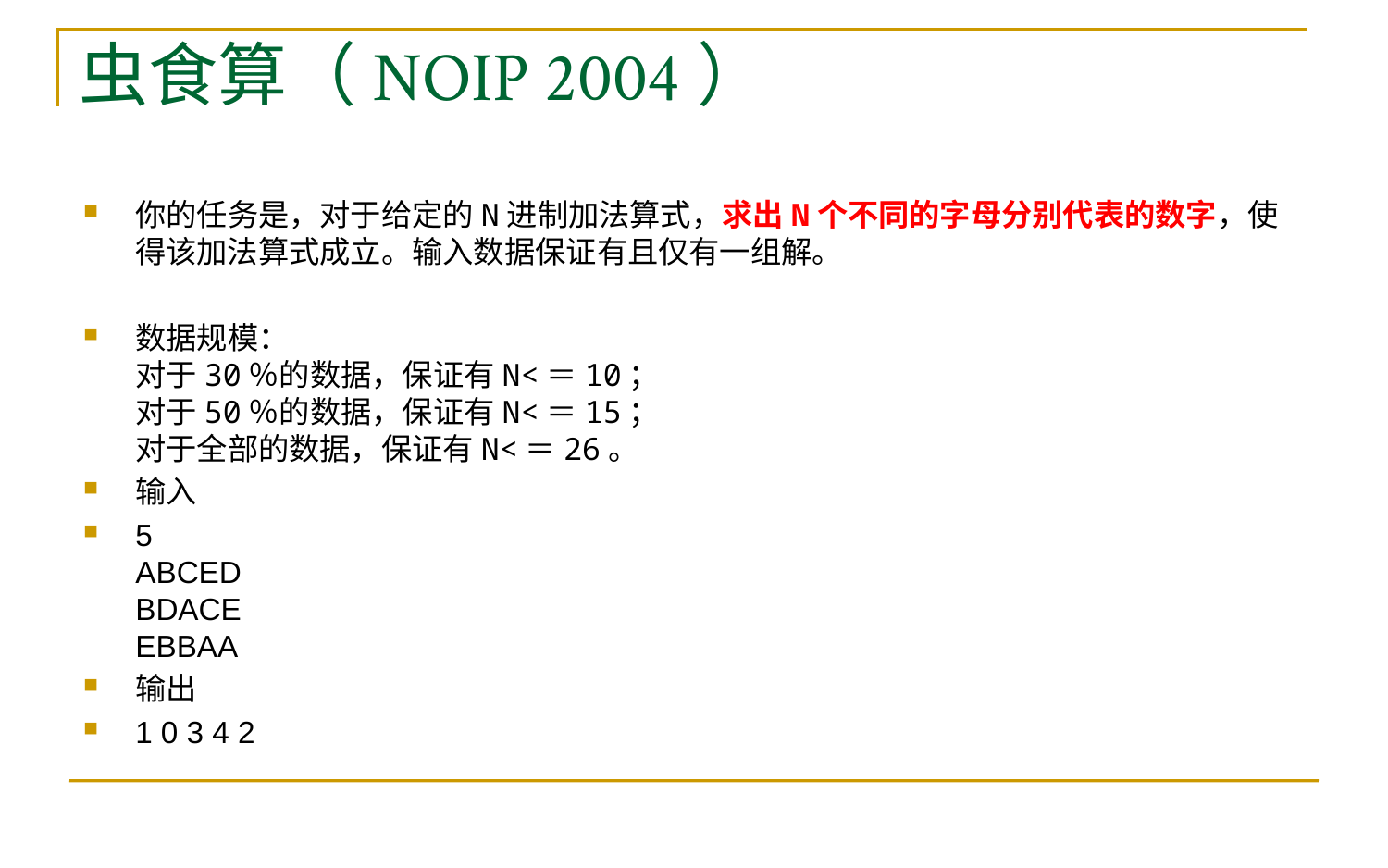

# 虫食算（NOIP 2004）
你的任务是，对于给定的N进制加法算式，求出N个不同的字母分别代表的数字，使得该加法算式成立。输入数据保证有且仅有一组解。

数据规模： 
对于30％的数据，保证有N<＝10； 
对于50％的数据，保证有N<＝15； 
对于全部的数据，保证有N<＝26。
输入
5 
ABCED 
BDACE 
EBBAA
输出
1 0 3 4 2